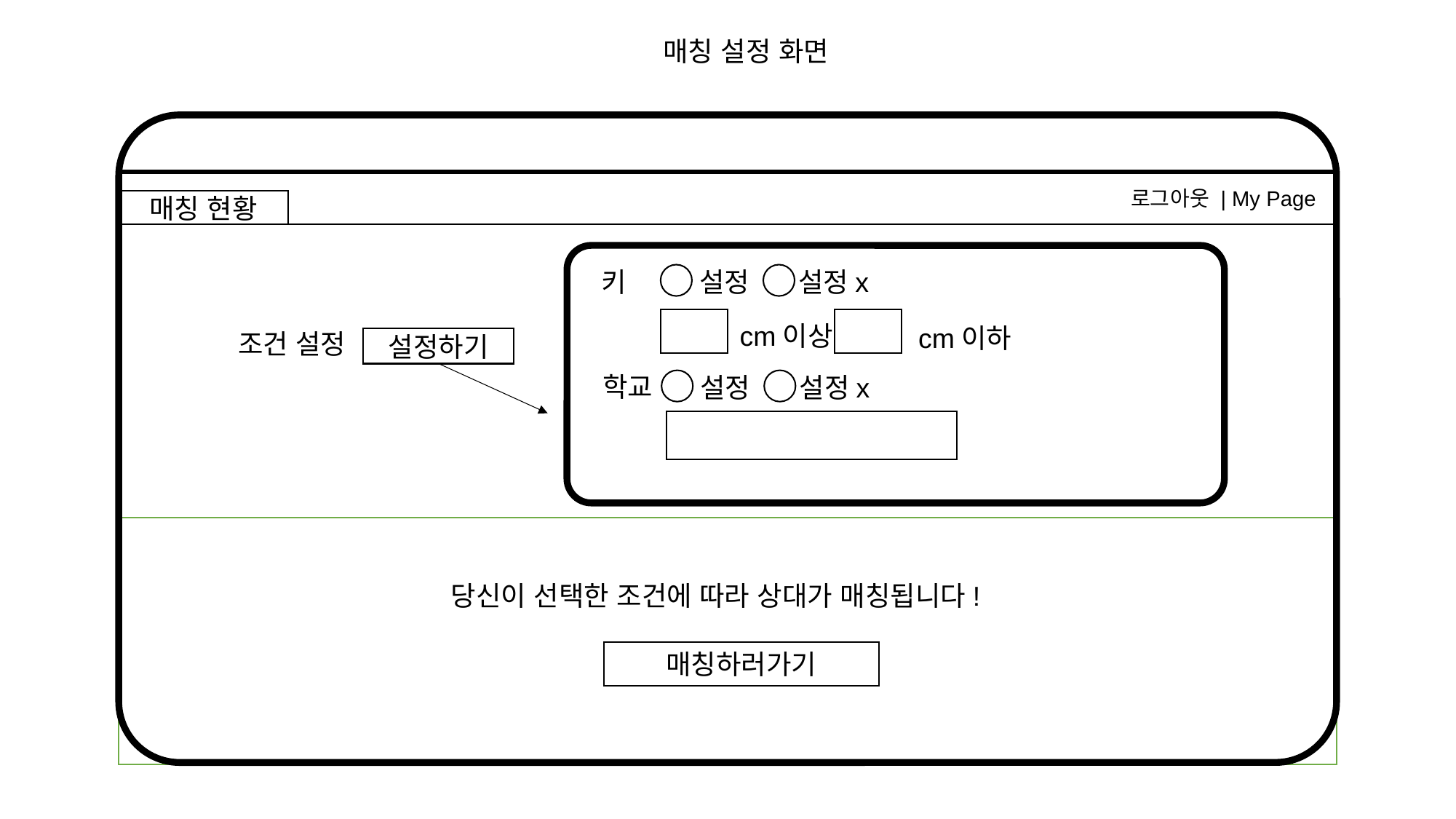

매칭 설정 화면

로그아웃 | My Page
매칭 현황

키
설정
설정x

cm이상
cm이하
조건 설정
설정하기
학교
설정
설정x

당신이 선택한 조건에 따라 상대가 매칭됩니다!
매칭하러가기